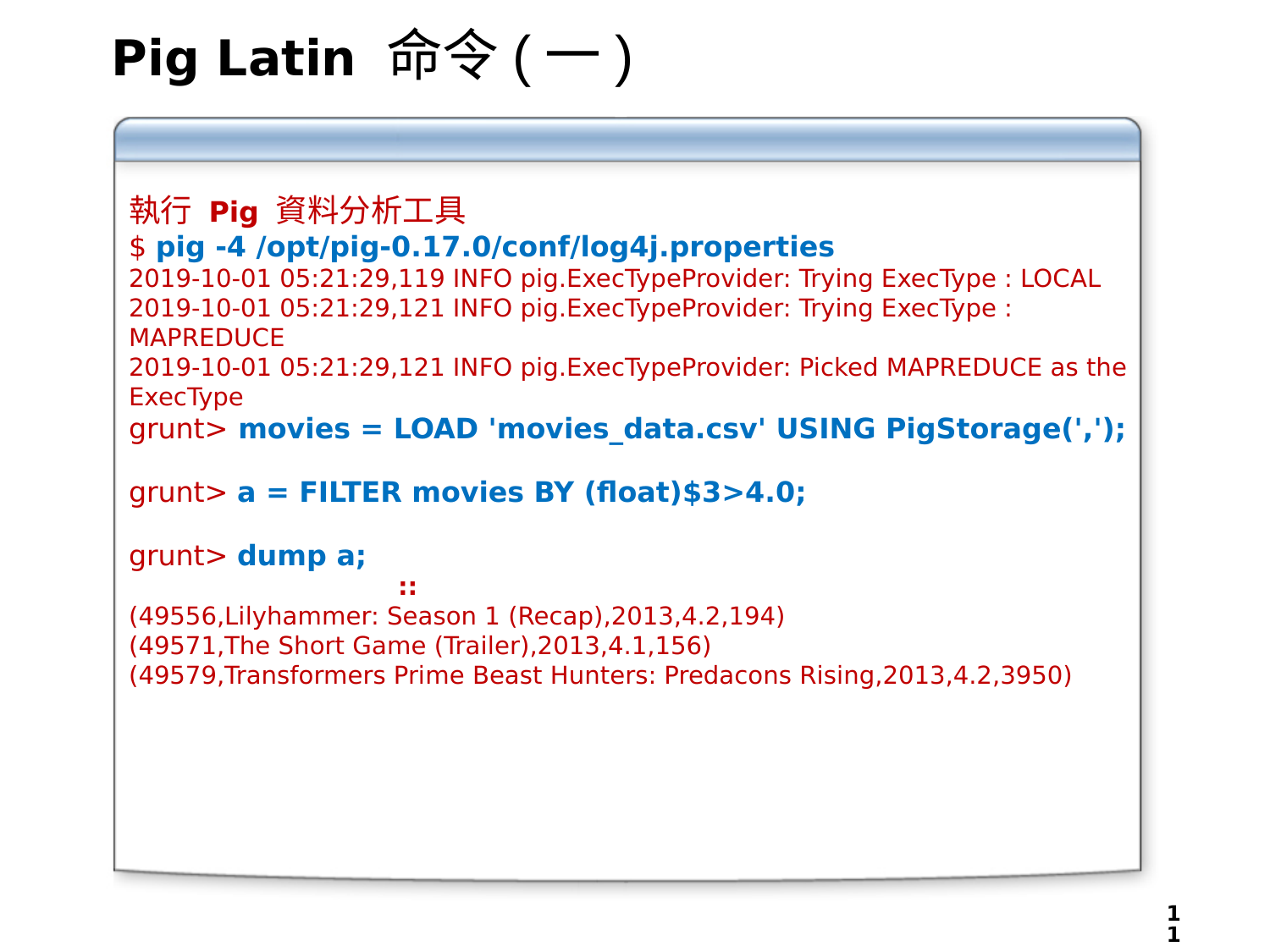

Pig Latin 命令(一)
執行 Pig 資料分析工具
$ pig -4 /opt/pig-0.17.0/conf/log4j.properties
2019-10-01 05:21:29,119 INFO pig.ExecTypeProvider: Trying ExecType : LOCAL
2019-10-01 05:21:29,121 INFO pig.ExecTypeProvider: Trying ExecType : MAPREDUCE
2019-10-01 05:21:29,121 INFO pig.ExecTypeProvider: Picked MAPREDUCE as the ExecType
grunt> movies = LOAD 'movies_data.csv' USING PigStorage(',');

grunt> a = FILTER movies BY (float)$3>4.0;

grunt> dump a;
                               ::
(49556,Lilyhammer: Season 1 (Recap),2013,4.2,194)
(49571,The Short Game (Trailer),2013,4.1,156)
(49579,Transformers Prime Beast Hunters: Predacons Rising,2013,4.2,3950)
11